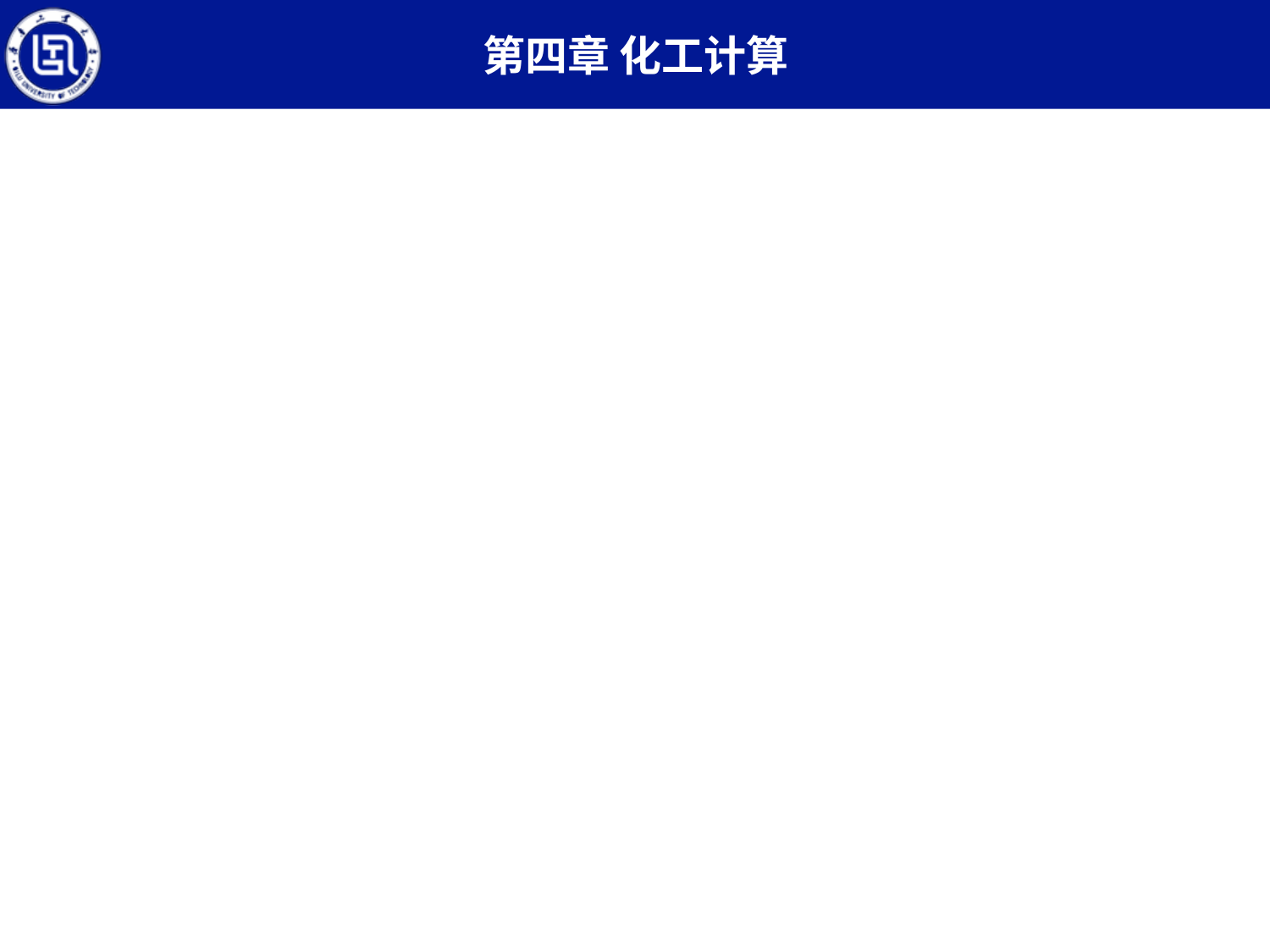

#
式中： nA为分子中原子总数；ni为分子中i类基团的个数；Δfi为分子中i类团对分子性质f的贡献；Tm、Tb、Tc的单位为K；pc的单位为0.1MPa；Vc的单位为cm3.mol-1。
方法缺点：未考虑邻近基团影响，特别是-F、－Cl基团简单加和。